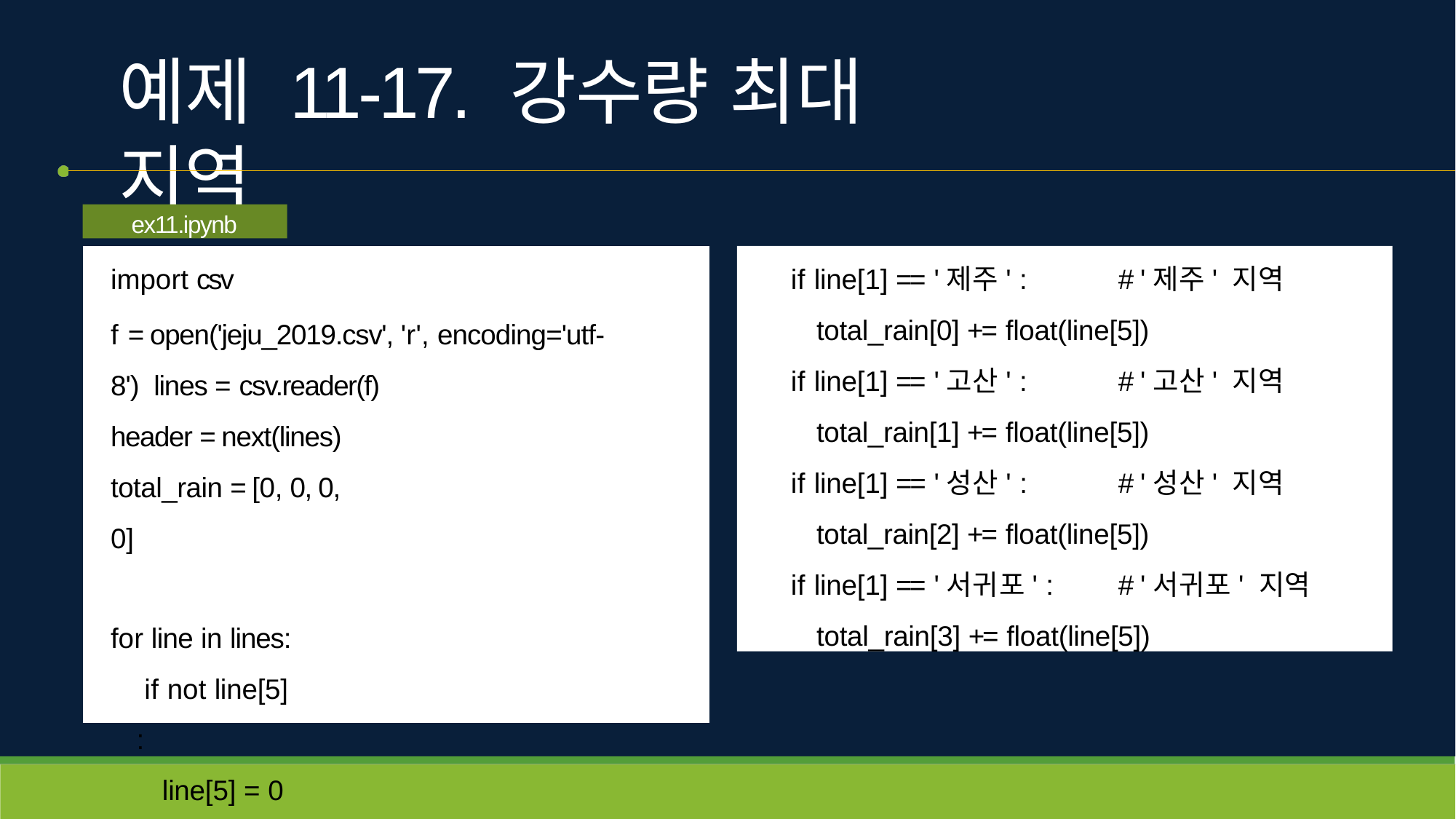

# 예제 11-17. 강수량 최대 지역

ex11.ipynb
import csv
f = open('jeju_2019.csv', 'r', encoding='utf-8')  lines = csv.reader(f)
header = next(lines)  total_rain = [0, 0, 0, 0]

for line in lines:  if not line[5] :
line[5] = 0
if line[1] == '제주' :	# '제주' 지역
total_rain[0] += float(line[5])
if line[1] == '고산' :	# '고산' 지역
total_rain[1] += float(line[5])
if line[1] == '성산' :	# '성산' 지역
total_rain[2] += float(line[5])
if line[1] == '서귀포' :	# '서귀포' 지역
total_rain[3] += float(line[5])